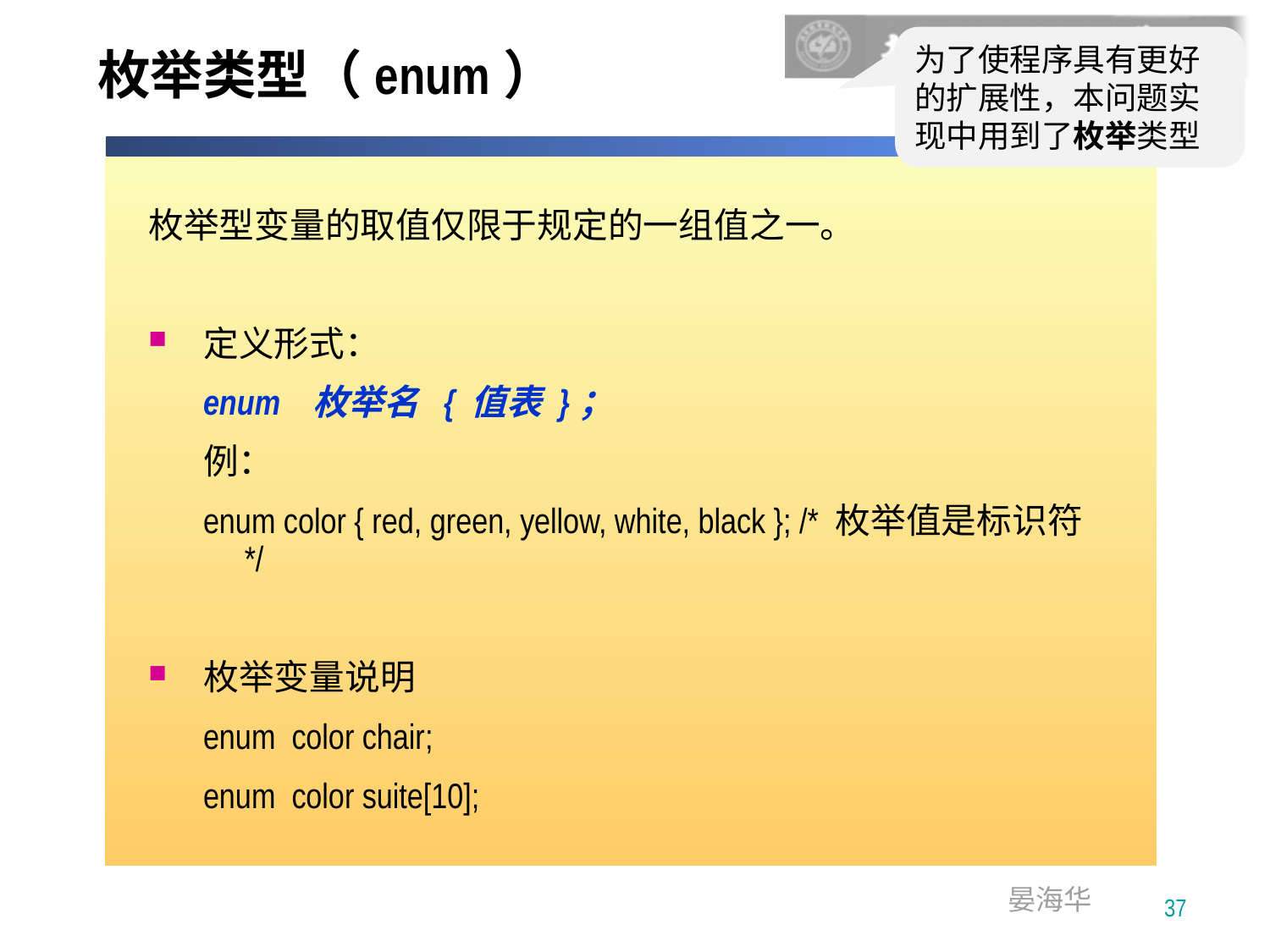

# 枚举类型（enum）
为了使程序具有更好的扩展性，本问题实现中用到了枚举类型
枚举型变量的取值仅限于规定的一组值之一。

 定义形式：
enum   枚举名  { 值表 }；
例：
enum color { red, green, yellow, white, black }; /* 枚举值是标识符 */

 枚举变量说明
enum  color chair;
enum  color suite[10];
37